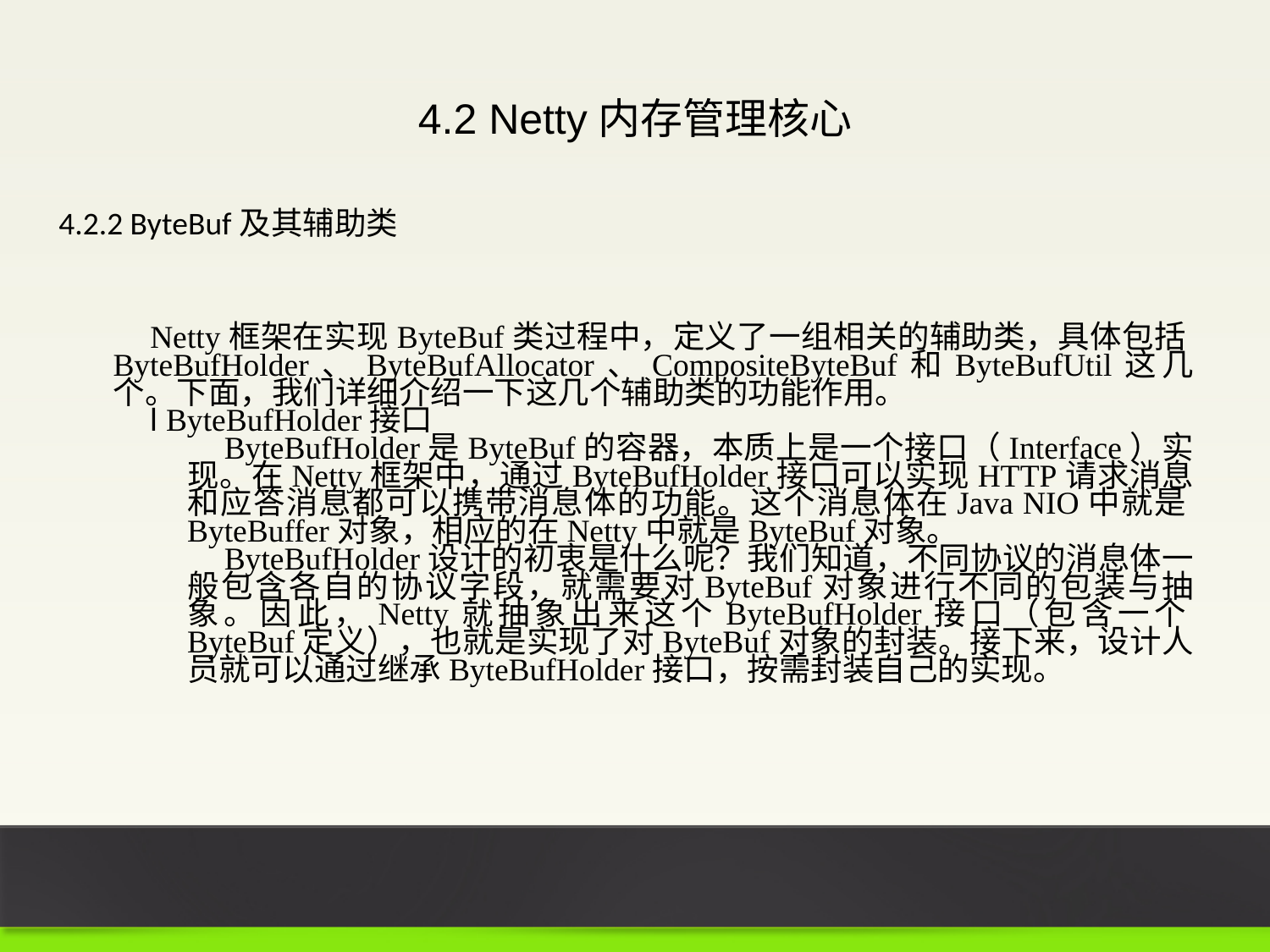

4.2 Netty内存管理核心
4.2.2 ByteBuf及其辅助类
Netty框架在实现ByteBuf类过程中，定义了一组相关的辅助类，具体包括ByteBufHolder、ByteBufAllocator、CompositeByteBuf和ByteBufUtil这几个。下面，我们详细介绍一下这几个辅助类的功能作用。
l ByteBufHolder接口
ByteBufHolder是ByteBuf的容器，本质上是一个接口（Interface）实现。在Netty框架中，通过ByteBufHolder接口可以实现HTTP请求消息和应答消息都可以携带消息体的功能。这个消息体在Java NIO中就是ByteBuffer对象，相应的在Netty中就是ByteBuf对象。
ByteBufHolder设计的初衷是什么呢？我们知道，不同协议的消息体一般包含各自的协议字段，就需要对ByteBuf对象进行不同的包装与抽象。因此，Netty就抽象出来这个ByteBufHolder接口（包含一个ByteBuf定义），也就是实现了对ByteBuf对象的封装。接下来，设计人员就可以通过继承ByteBufHolder接口，按需封装自己的实现。